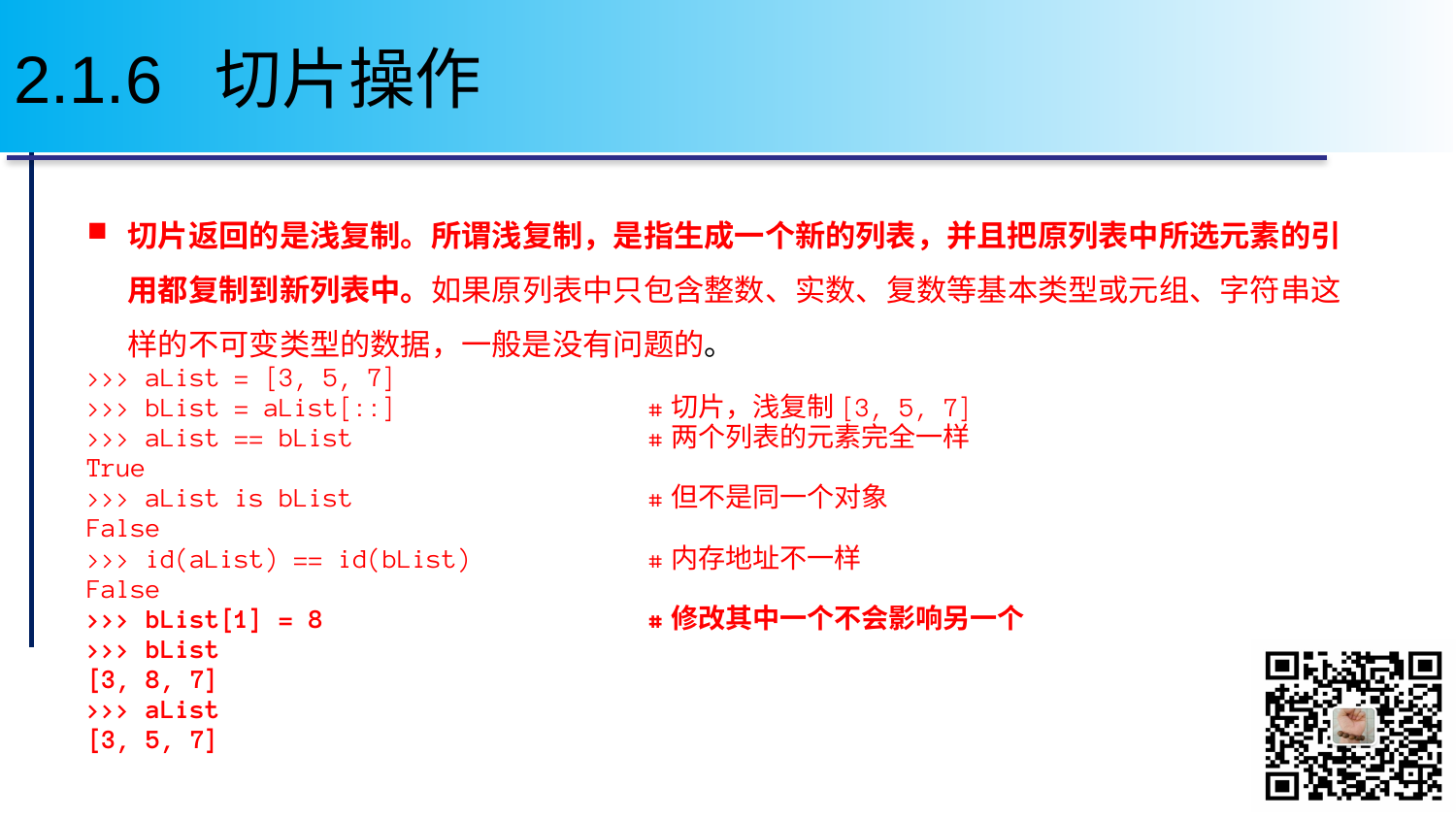

# 2.1.6  切片操作
切片返回的是浅复制。所谓浅复制，是指生成一个新的列表，并且把原列表中所选元素的引用都复制到新列表中。如果原列表中只包含整数、实数、复数等基本类型或元组、字符串这样的不可变类型的数据，一般是没有问题的。
>>> aList = [3, 5, 7]
>>> bList = aList[::]                 #切片，浅复制[3, 5, 7]
>>> aList == bList                    #两个列表的元素完全一样
True
>>> aList is bList                    #但不是同一个对象
False
>>> id(aList) == id(bList)            #内存地址不一样
False
>>> bList[1] = 8                      #修改其中一个不会影响另一个
>>> bList
[3, 8, 7]
>>> aList
[3, 5, 7]